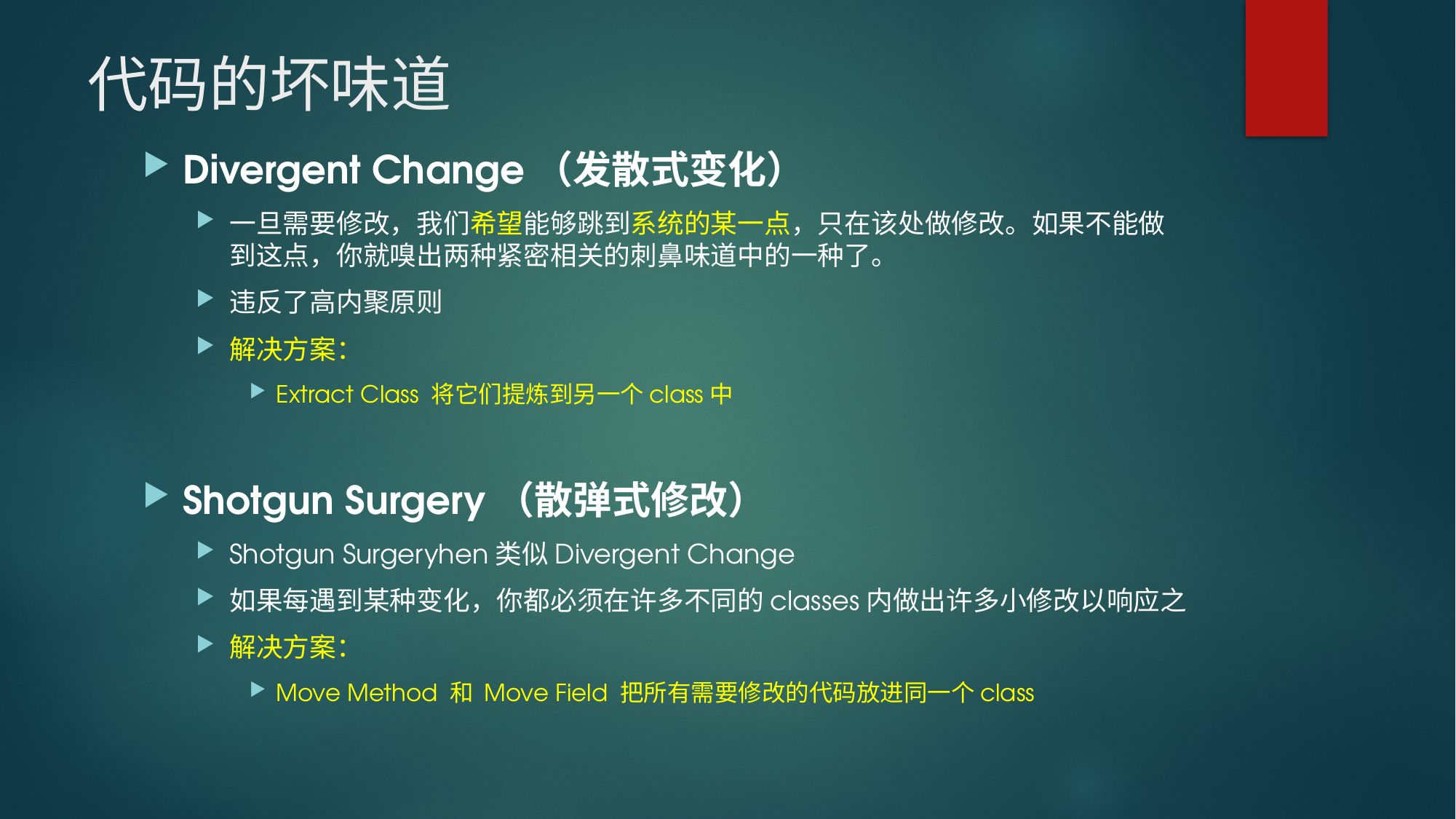

# 代码的坏味道
Divergent Change（发散式变化）
一旦需要修改，我们希望能够跳到系统的某一点，只在该处做修改。如果不能做到这点，你就嗅出两种紧密相关的刺鼻味道中的一种了。
违反了高内聚原则
解决方案：
Extract Class 将它们提炼到另一个class中

Shotgun Surgery（散弹式修改）
Shotgun Surgeryhen类似Divergent Change
如果每遇到某种变化，你都必须在许多不同的classes内做出许多小修改以响应之
解决方案：
Move Method 和 Move Field 把所有需要修改的代码放进同一个class